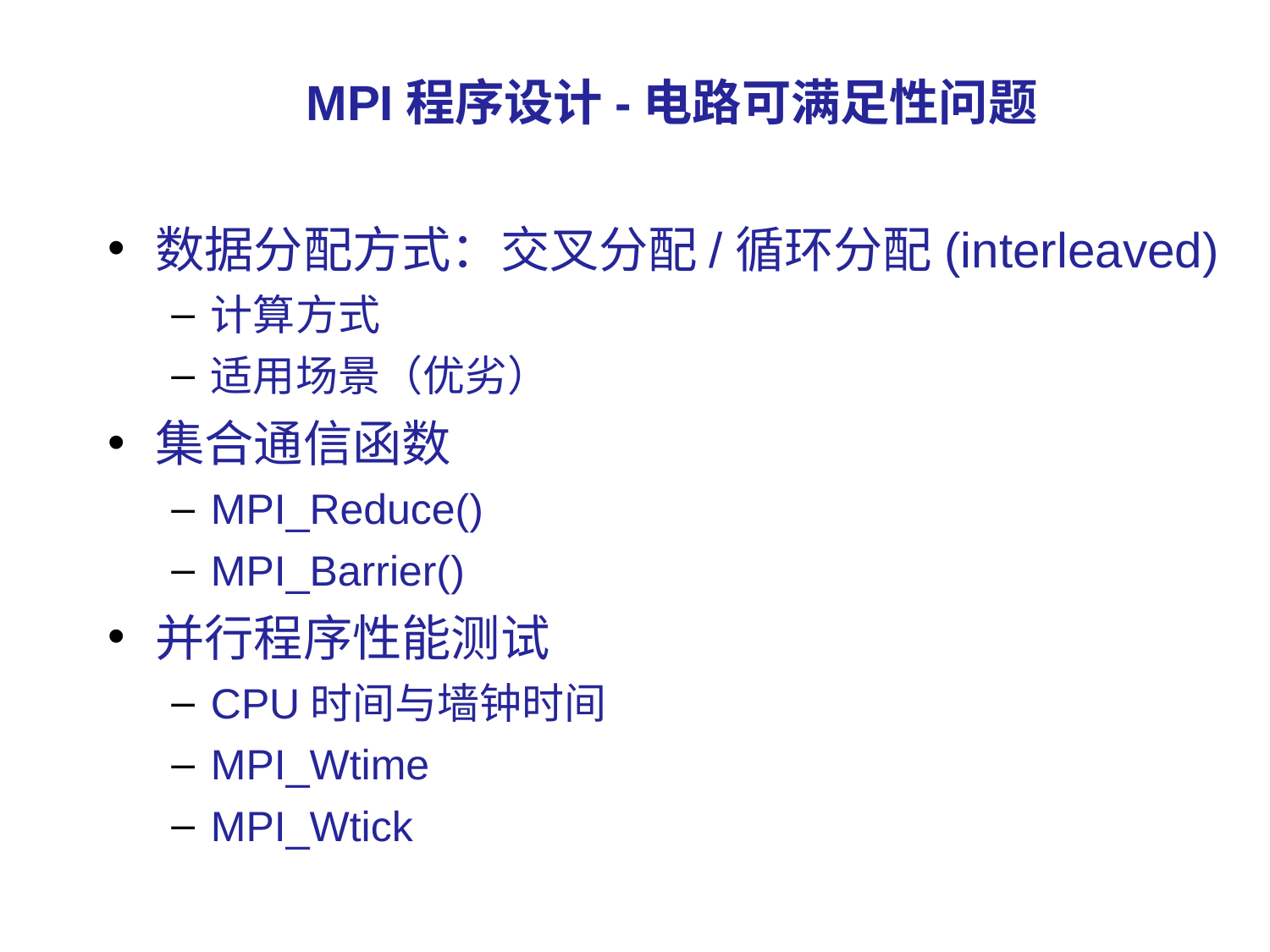

# MPI程序设计-电路可满足性问题
数据分配方式：交叉分配/循环分配(interleaved)
计算方式
适用场景（优劣）
集合通信函数
MPI_Reduce()
MPI_Barrier()
并行程序性能测试
CPU时间与墙钟时间
MPI_Wtime
MPI_Wtick